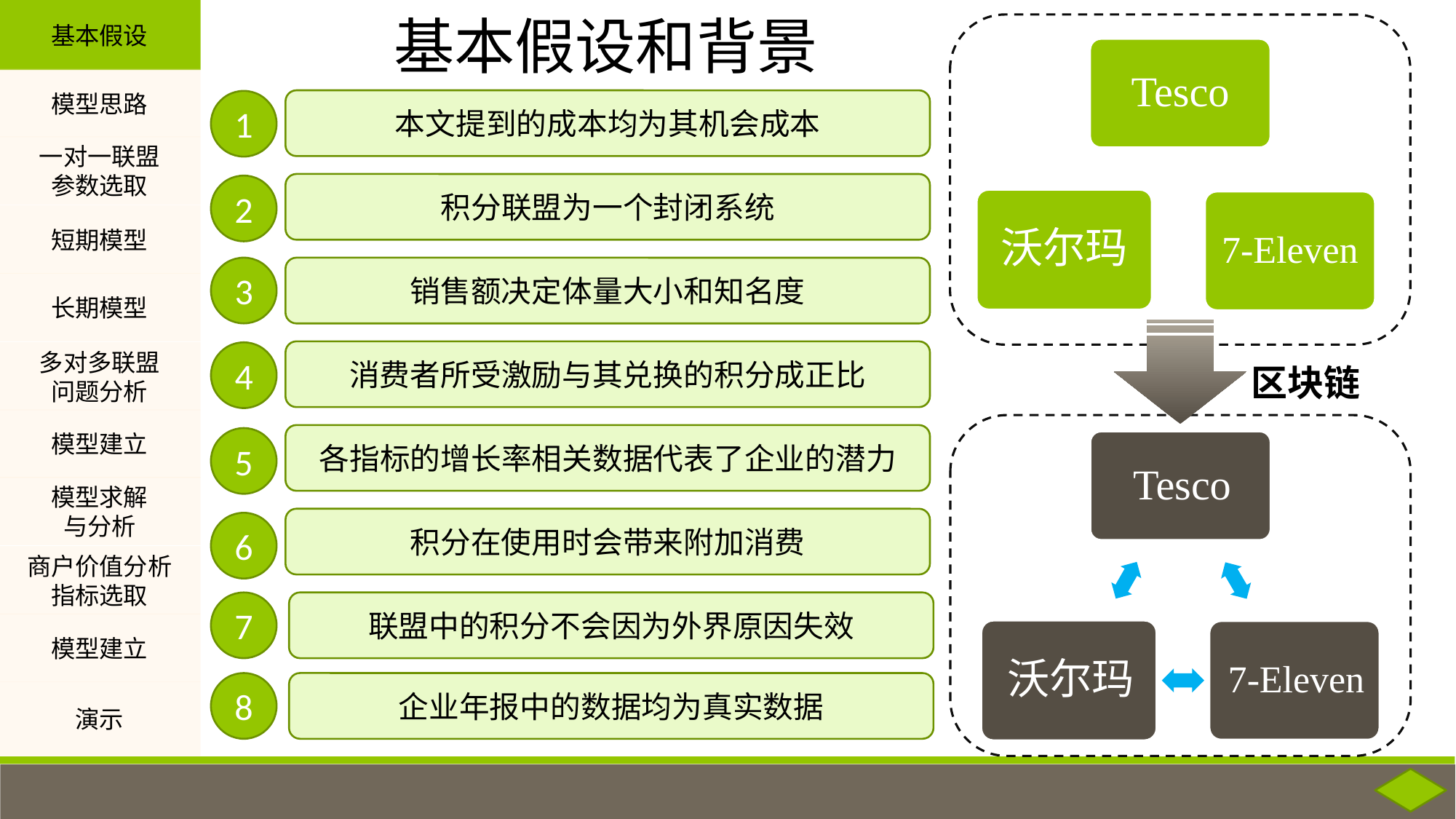

基本假设
基本假设和背景

Tesco
模型思路
本文提到的成本均为其机会成本
1
一对一联盟
参数选取
积分联盟为一个封闭系统
2

沃尔玛

7-Eleven
短期模型
3
销售额决定体量大小和知名度
长期模型

消费者所受激励与其兑换的积分成正比
多对多联盟
问题分析
4
区块链
模型建立

各指标的增长率相关数据代表了企业的潜力
5
Tesco

7-Eleven

沃尔玛

模型求解
与分析
积分在使用时会带来附加消费
6
商户价值分析
指标选取
7
联盟中的积分不会因为外界原因失效
模型建立
8
企业年报中的数据均为真实数据
演示